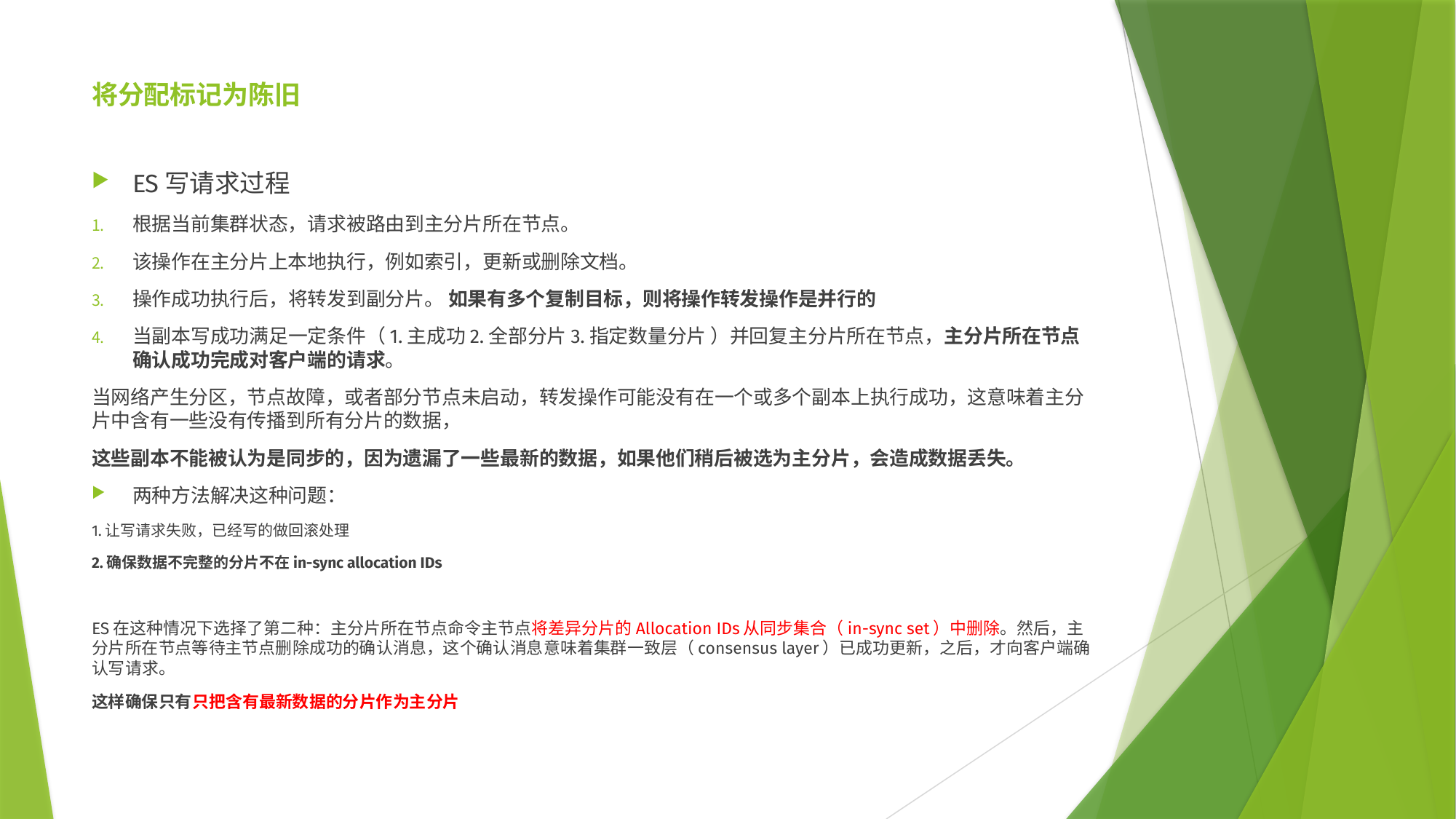

# 将分配标记为陈旧
ES写请求过程
根据当前集群状态，请求被路由到主分片所在节点。
该操作在主分片上本地执行，例如索引，更新或删除文档。
操作成功执行后，将转发到副分片。 如果有多个复制目标，则将操作转发操作是并行的
当副本写成功满足一定条件（1.主成功2.全部分片3.指定数量分片 ）并回复主分片所在节点，主分片所在节点确认成功完成对客户端的请求。
当网络产生分区，节点故障，或者部分节点未启动，转发操作可能没有在一个或多个副本上执行成功，这意味着主分片中含有一些没有传播到所有分片的数据，
这些副本不能被认为是同步的，因为遗漏了一些最新的数据，如果他们稍后被选为主分片，会造成数据丢失。
两种方法解决这种问题：
1.让写请求失败，已经写的做回滚处理
2.确保数据不完整的分片不在in-sync allocation IDs

ES在这种情况下选择了第二种：主分片所在节点命令主节点将差异分片的Allocation IDs从同步集合（in-sync set）中删除。然后，主分片所在节点等待主节点删除成功的确认消息，这个确认消息意味着集群一致层（consensus layer）已成功更新，之后，才向客户端确认写请求。
这样确保只有只把含有最新数据的分片作为主分片